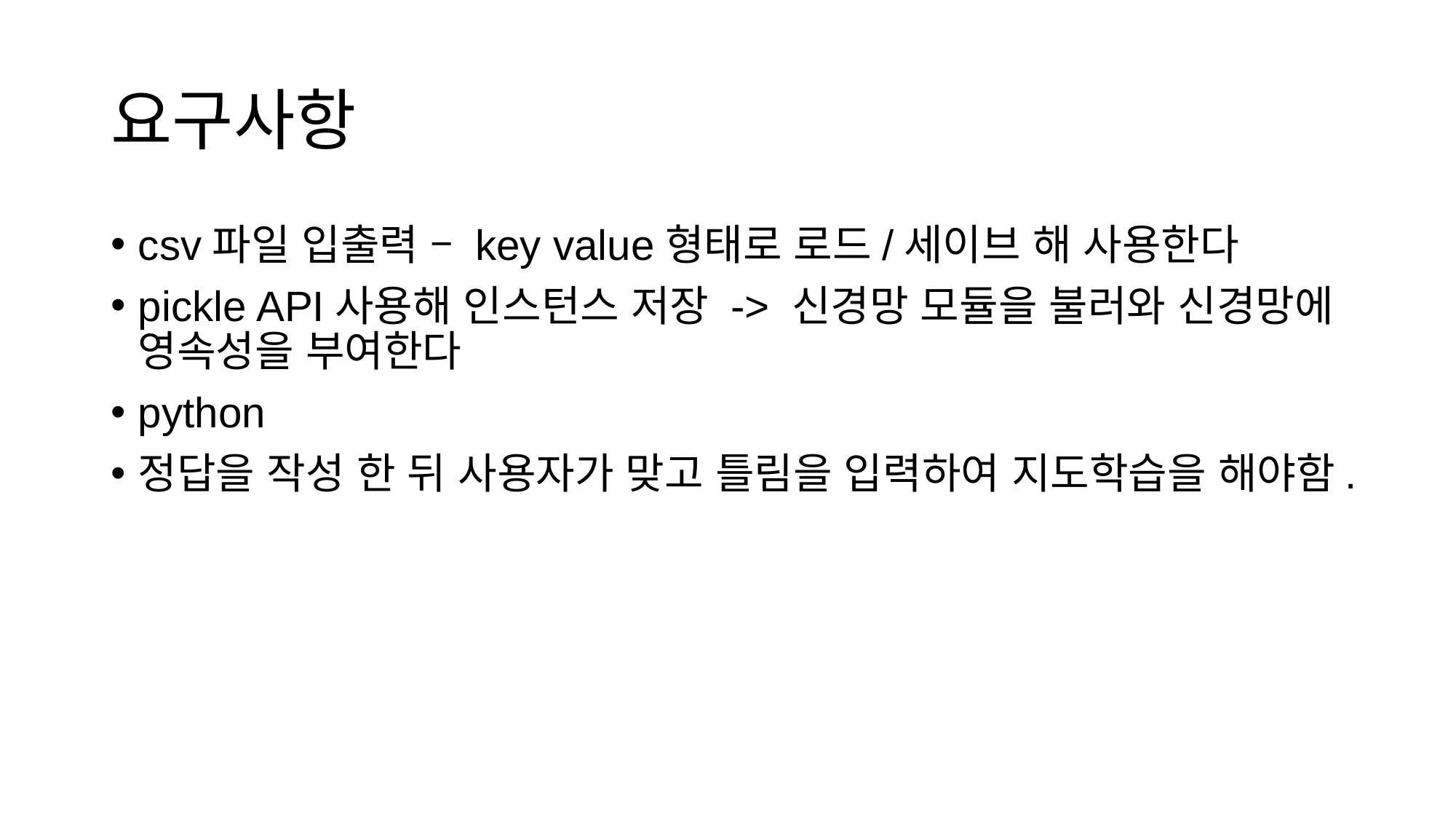

# 요구사항
csv파일 입출력 – key value형태로 로드/세이브 해 사용한다
pickle API사용해 인스턴스 저장 -> 신경망 모듈을 불러와 신경망에 영속성을 부여한다
python
정답을 작성 한 뒤 사용자가 맞고 틀림을 입력하여 지도학습을 해야함.